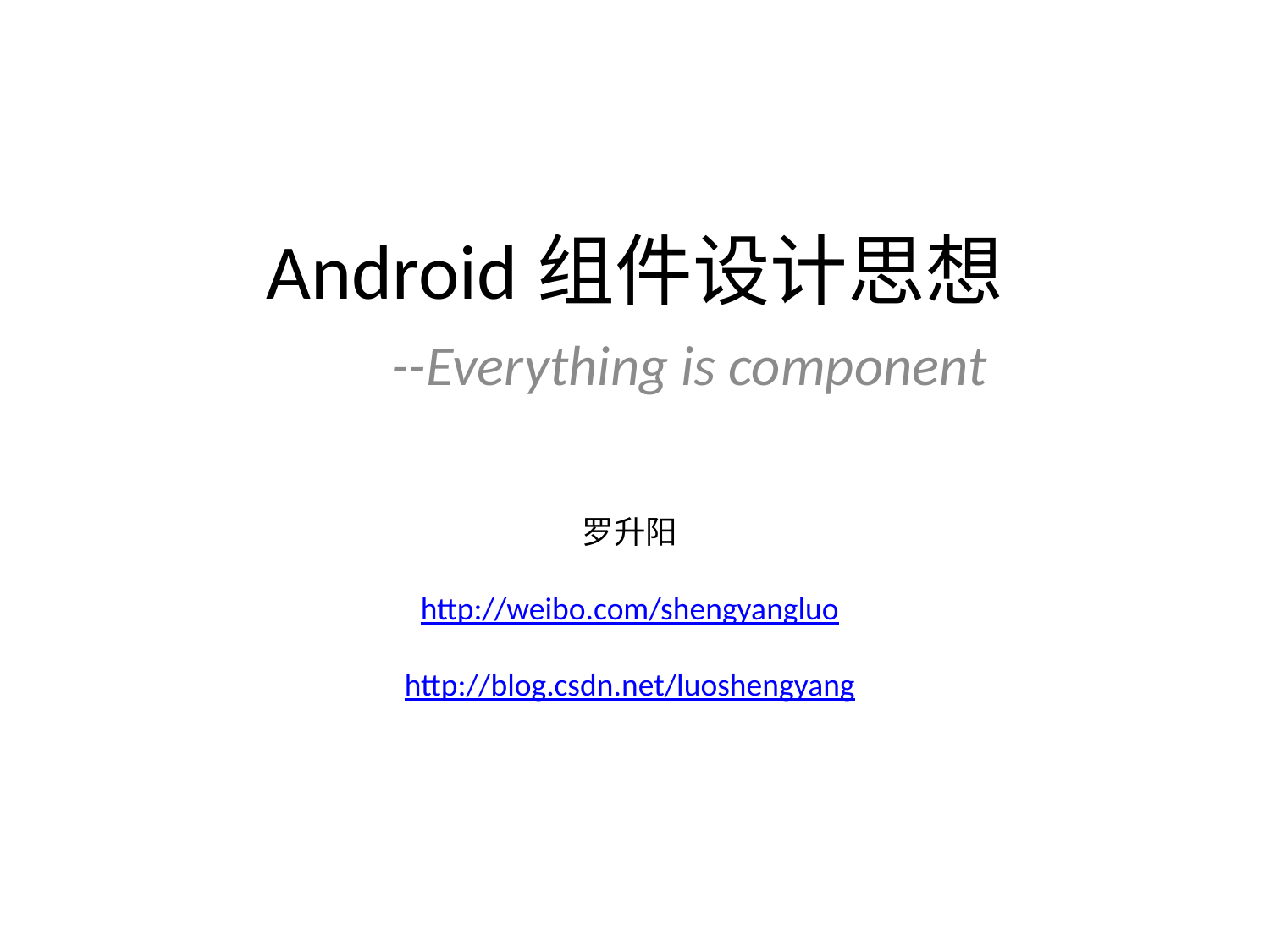

# Android组件设计思想
--Everything is component
罗升阳

http://weibo.com/shengyangluo

http://blog.csdn.net/luoshengyang